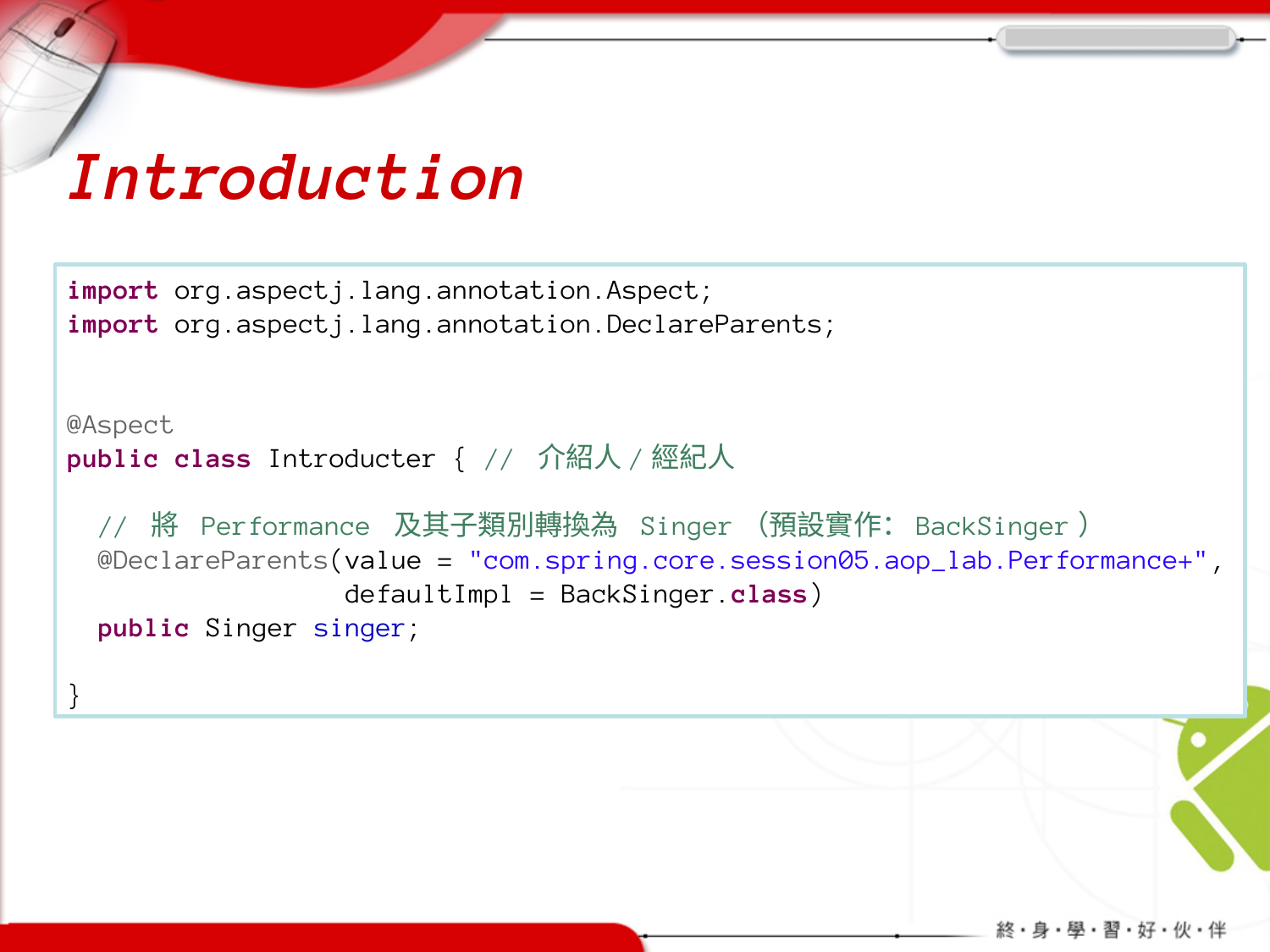

# Introduction
import org.aspectj.lang.annotation.Aspect;
import org.aspectj.lang.annotation.DeclareParents;

@Aspect
public class Introducter { // 介紹人/經紀人

  // 將 Performance 及其子類別轉換為 Singer（預設實作：BackSinger）
  @DeclareParents(value = "com.spring.core.session05.aop_lab.Performance+",
                  defaultImpl = BackSinger.class)
  public Singer singer;

}